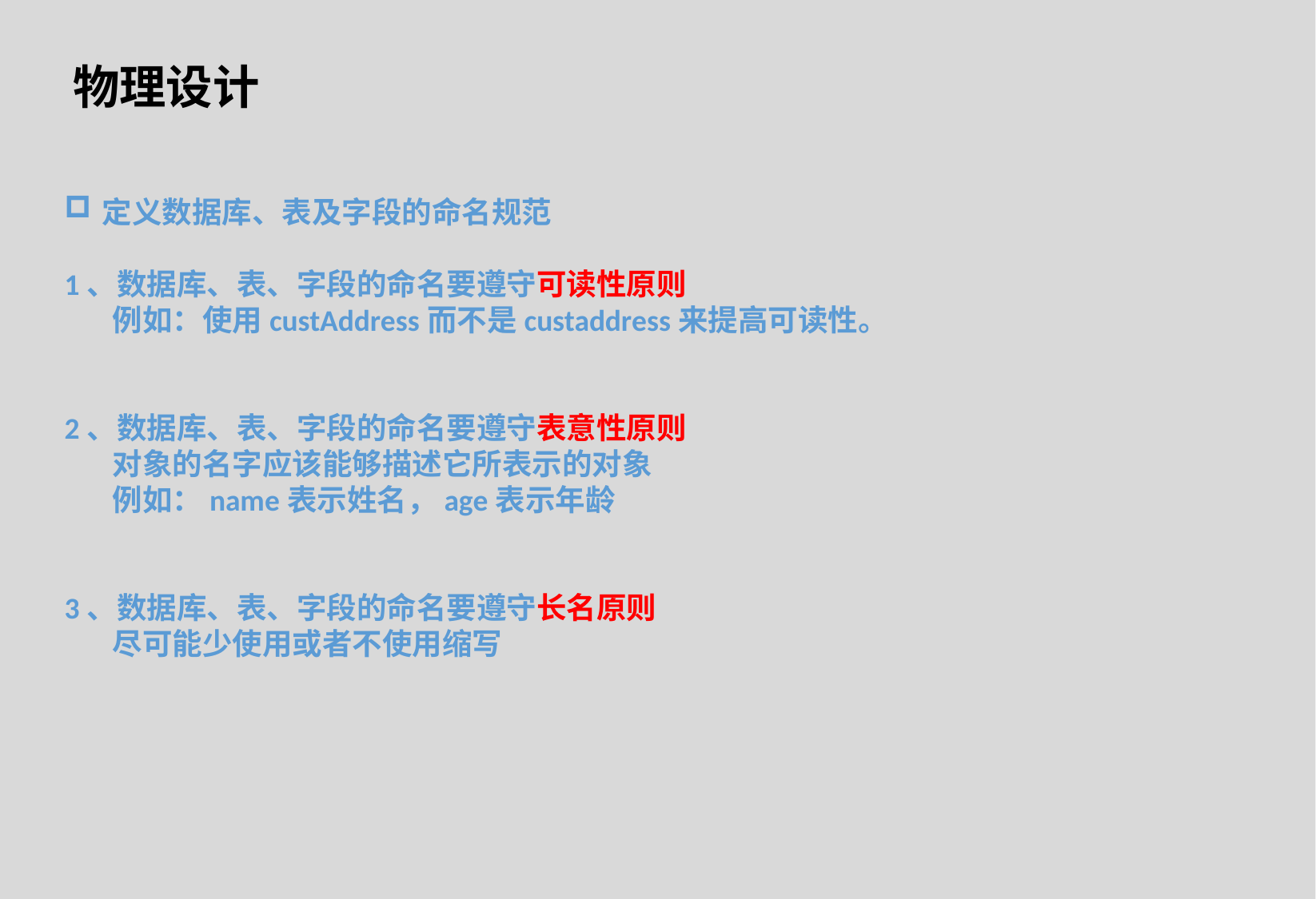

物理设计
定义数据库、表及字段的命名规范

1、数据库、表、字段的命名要遵守可读性原则
      例如：使用custAddress而不是custaddress来提高可读性。

2、数据库、表、字段的命名要遵守表意性原则
      对象的名字应该能够描述它所表示的对象
      例如：name表示姓名，age表示年龄

3、数据库、表、字段的命名要遵守长名原则
      尽可能少使用或者不使用缩写